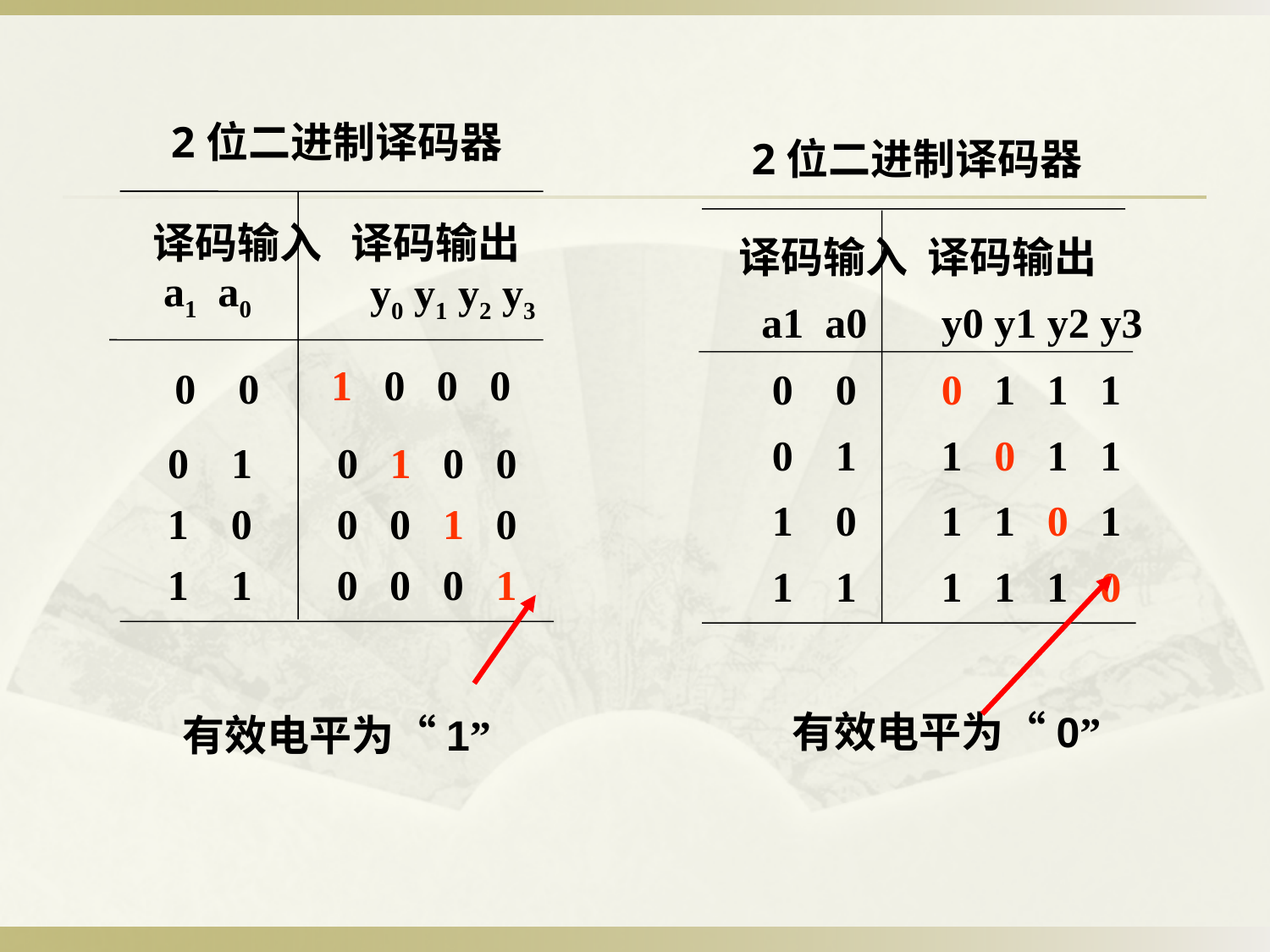

2位二进制译码器
2位二进制译码器

 译码输入  译码输出
    a1  a0       y0 y1 y2 y3
     0    0        0   1   1   1
     0    1        1   0   1   1
     1    0        1   1   0   1
     1    1        1   1   1   0

 译码输入   译码输出

a1  a0
y0 y1 y2 y3

1   0   0   0

0    0
     0    1        0   1   0   0
     1    0        0   0   1   0
     1    1        0   0   0   1

有效电平为“0”
有效电平为“1”